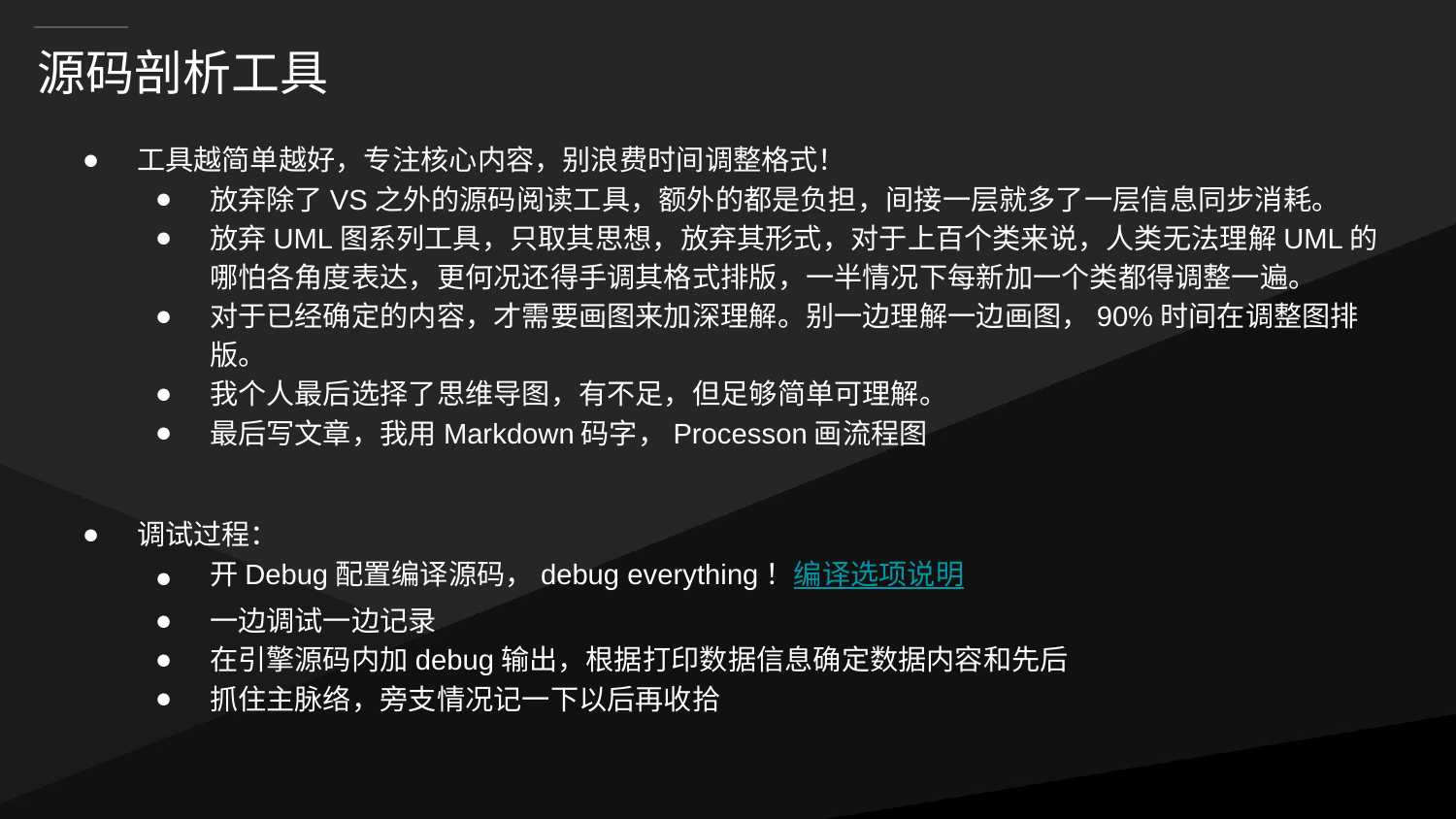

# 源码剖析工具
工具越简单越好，专注核心内容，别浪费时间调整格式！
放弃除了VS之外的源码阅读工具，额外的都是负担，间接一层就多了一层信息同步消耗。
放弃UML图系列工具，只取其思想，放弃其形式，对于上百个类来说，人类无法理解UML的哪怕各角度表达，更何况还得手调其格式排版，一半情况下每新加一个类都得调整一遍。
对于已经确定的内容，才需要画图来加深理解。别一边理解一边画图，90%时间在调整图排版。
我个人最后选择了思维导图，有不足，但足够简单可理解。
最后写文章，我用Markdown码字，Processon画流程图

调试过程：
开Debug配置编译源码，debug everything！编译选项说明
一边调试一边记录
在引擎源码内加debug输出，根据打印数据信息确定数据内容和先后
抓住主脉络，旁支情况记一下以后再收拾